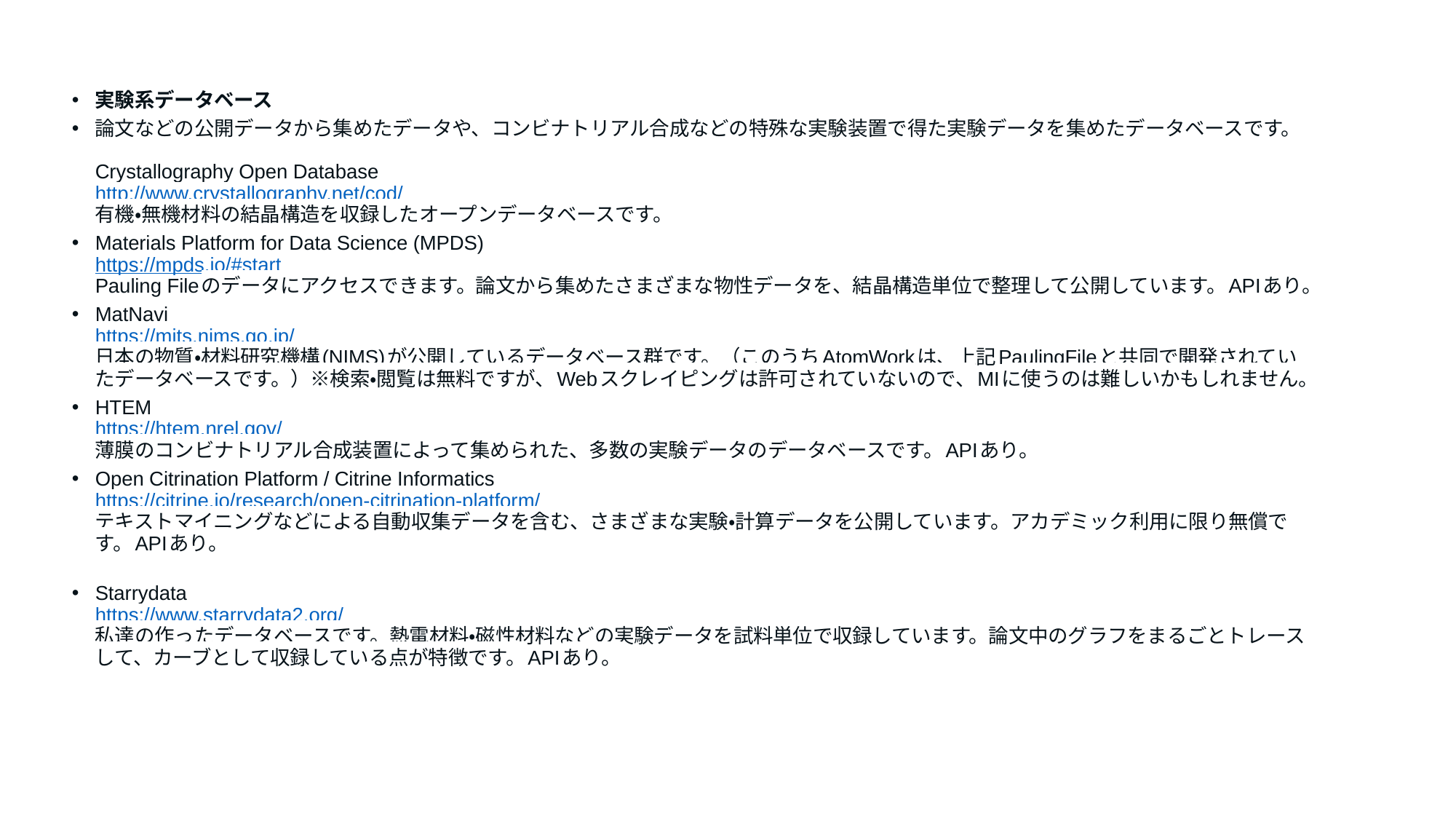

実験系データベース
論文などの公開データから集めたデータや、コンビナトリアル合成などの特殊な実験装置で得た実験データを集めたデータベースです。
Crystallography Open Database 
http://www.crystallography.net/cod/
有機・無機材料の結晶構造を収録したオープンデータベースです。
Materials Platform for Data Science (MPDS)
https://mpds.io/#start
Pauling Fileのデータにアクセスできます。論文から集めたさまざまな物性データを、結晶構造単位で整理して公開しています。APIあり。
MatNavi
https://mits.nims.go.jp/
日本の物質・材料研究機構(NIMS)が公開しているデータベース群です。（このうちAtomWorkは、上記PaulingFileと共同で開発されていたデータベースです。）※検索・閲覧は無料ですが、Webスクレイピングは許可されていないので、MIに使うのは難しいかもしれません。
HTEM
https://htem.nrel.gov/
薄膜のコンビナトリアル合成装置によって集められた、多数の実験データのデータベースです。APIあり。
Open Citrination Platform / Citrine Informatics
https://citrine.io/research/open-citrination-platform/
テキストマイニングなどによる自動収集データを含む、さまざまな実験・計算データを公開しています。アカデミック利用に限り無償です。APIあり。
Starrydata
https://www.starrydata2.org/
私達の作ったデータベースです。熱電材料・磁性材料などの実験データを試料単位で収録しています。論文中のグラフをまるごとトレースして、カーブとして収録している点が特徴です。APIあり。